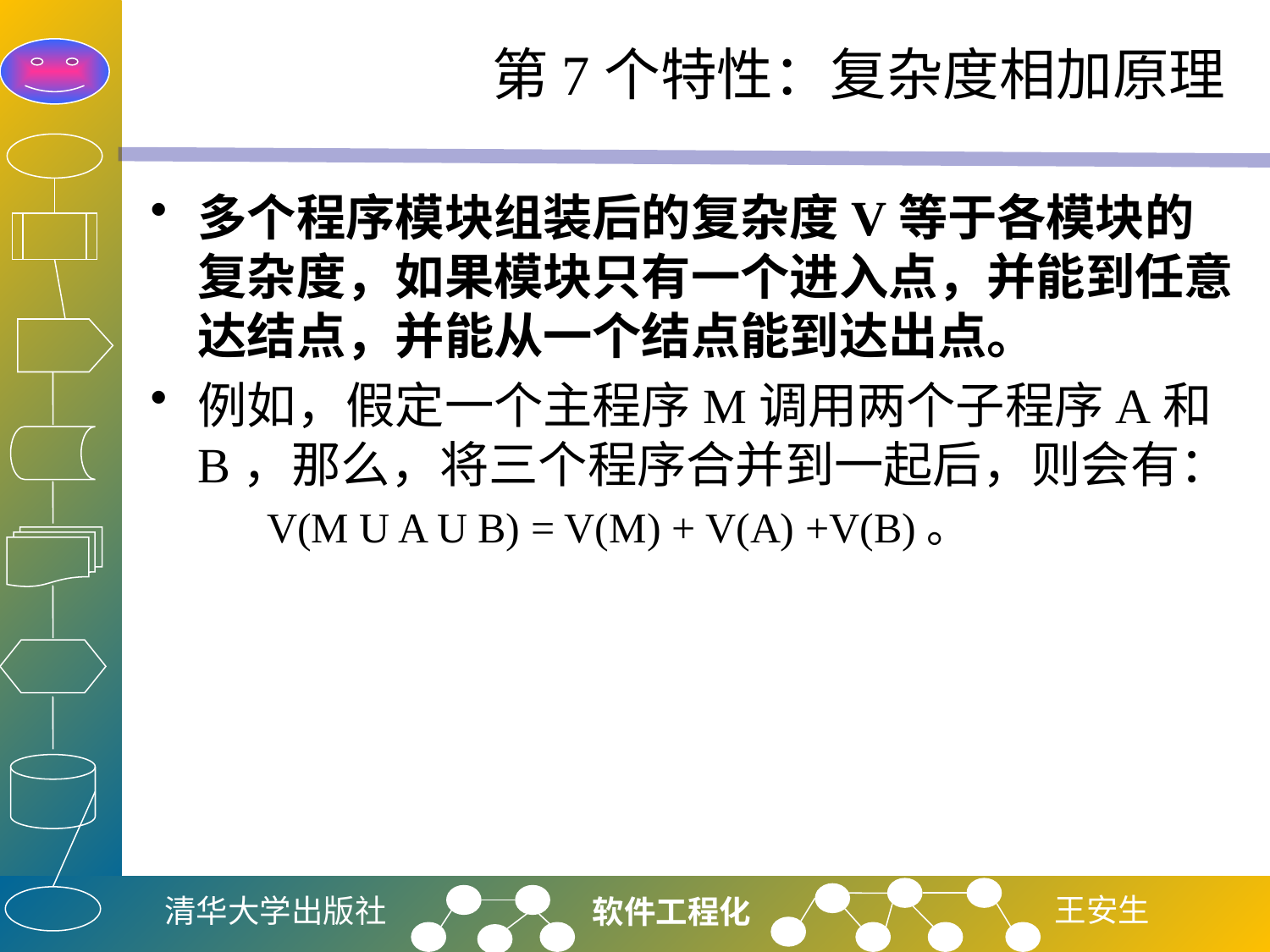

# 第7个特性：复杂度相加原理
多个程序模块组装后的复杂度V等于各模块的复杂度，如果模块只有一个进入点，并能到任意达结点，并能从一个结点能到达出点。
例如，假定一个主程序M调用两个子程序A和B，那么，将三个程序合并到一起后，则会有：
     V(M U A U B) = V(M) + V(A) +V(B)。